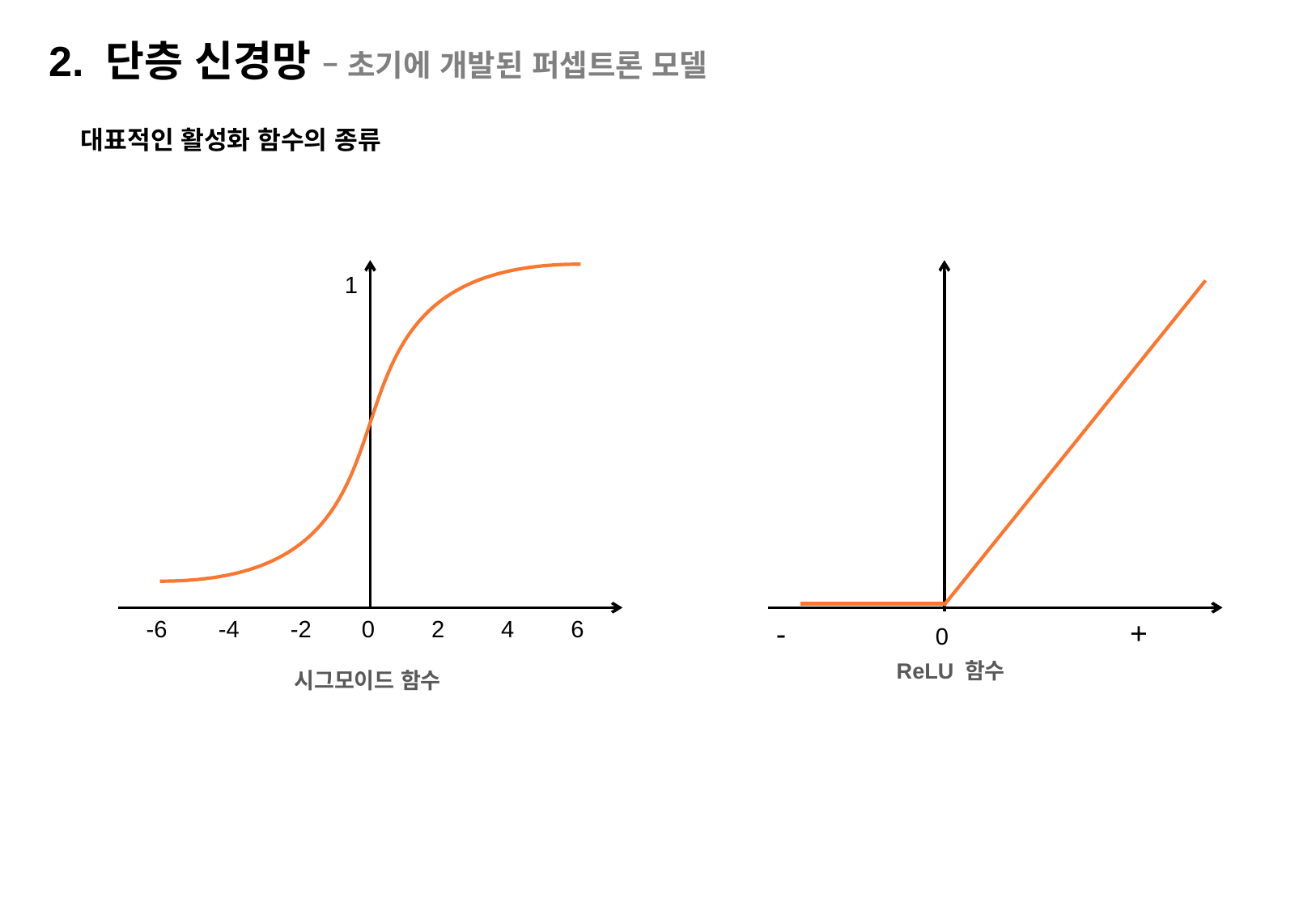

2. 단층 신경망 – 초기에 개발된 퍼셉트론 모델
대표적인 활성화 함수의 종류
1
-6
-4
-2
0
2
4
6
시그모이드 함수
+
-
0
ReLU 함수